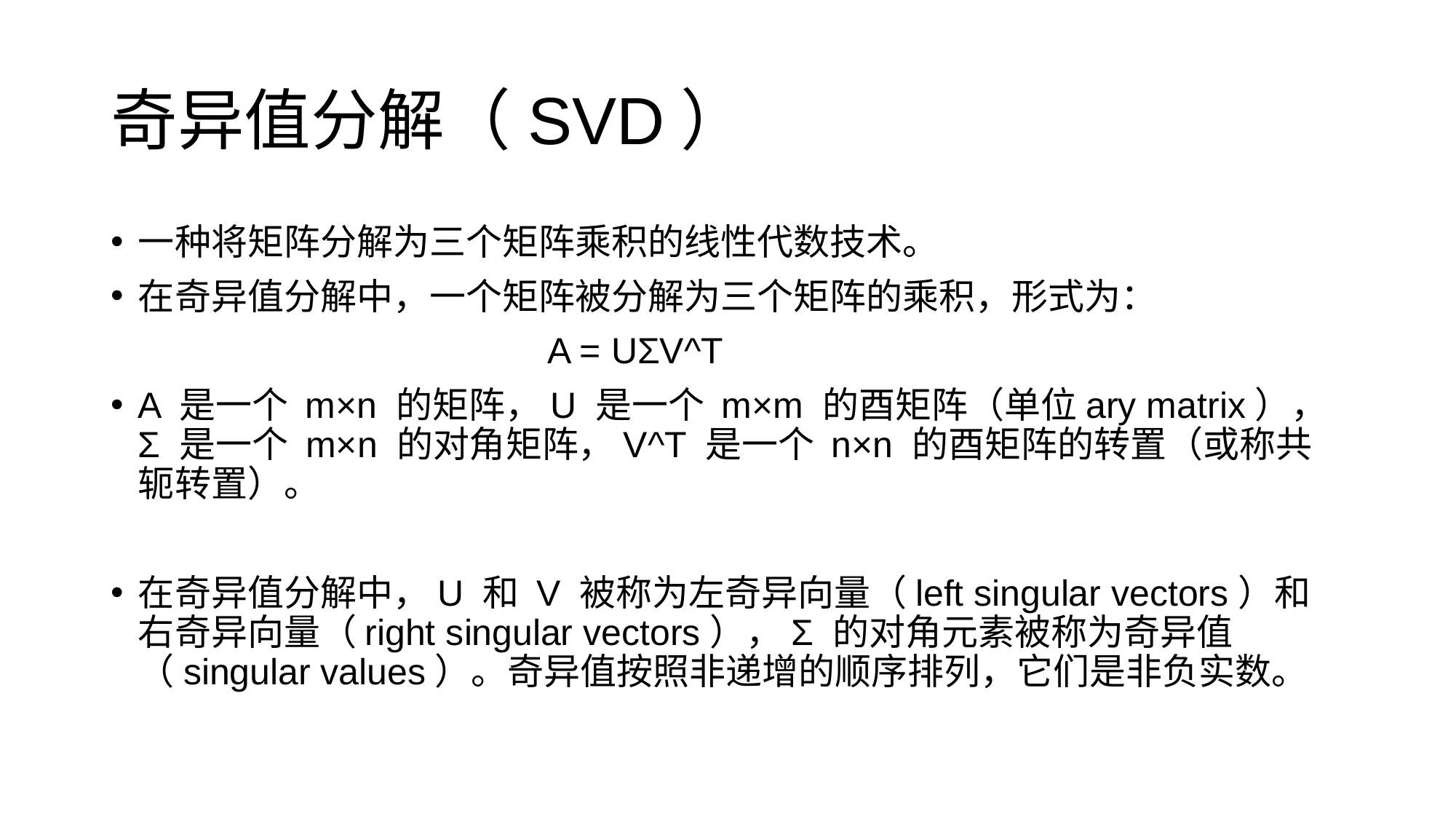

# 奇异值分解（SVD）
一种将矩阵分解为三个矩阵乘积的线性代数技术。
在奇异值分解中，一个矩阵被分解为三个矩阵的乘积，形式为：
				A = UΣV^T
A 是一个 m×n 的矩阵，U 是一个 m×m 的酉矩阵（单位ary matrix），Σ 是一个 m×n 的对角矩阵，V^T 是一个 n×n 的酉矩阵的转置（或称共轭转置）。

在奇异值分解中，U 和 V 被称为左奇异向量（left singular vectors）和右奇异向量（right singular vectors），Σ 的对角元素被称为奇异值（singular values）。奇异值按照非递增的顺序排列，它们是非负实数。